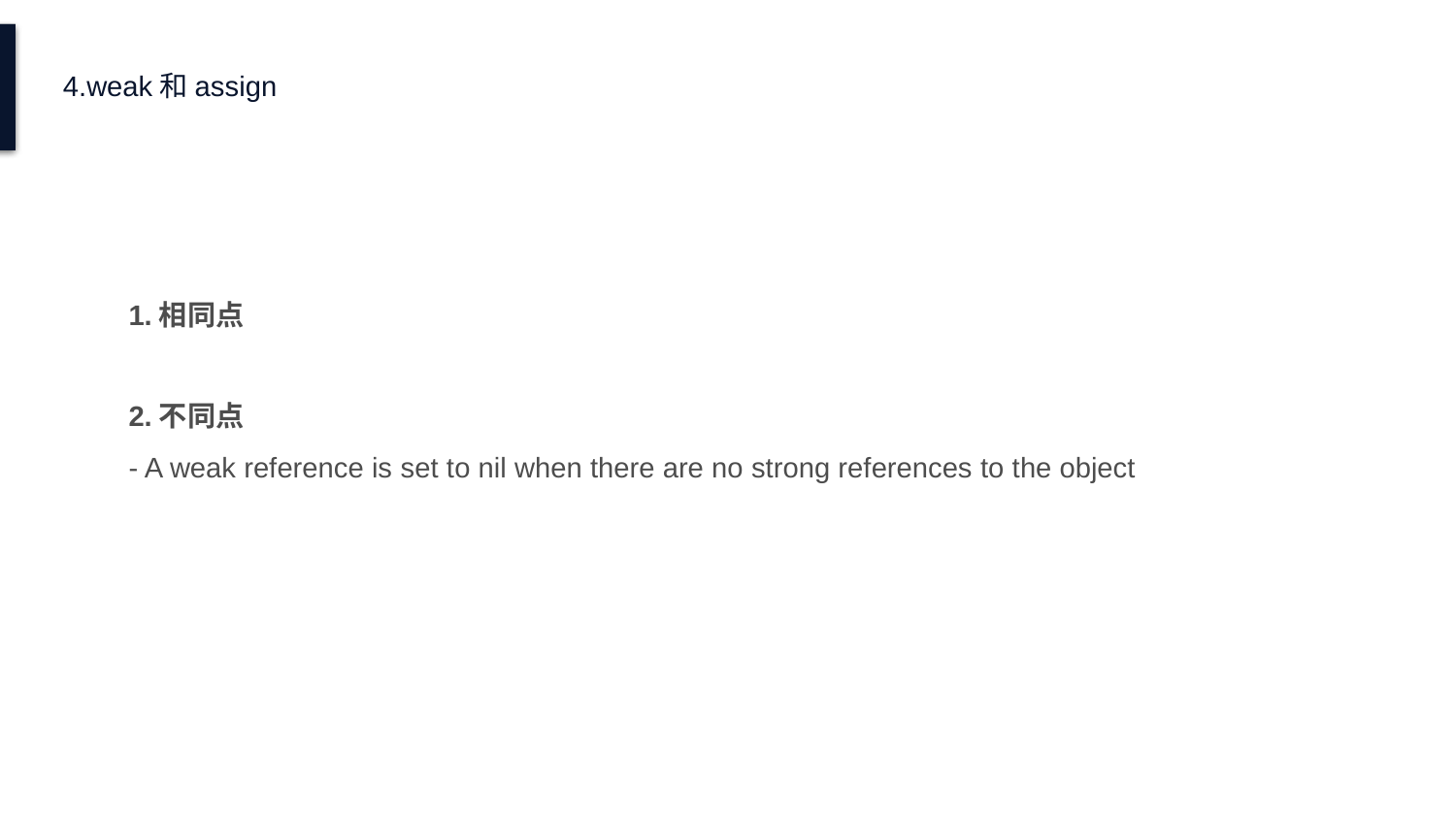

4.weak和assign

1.相同点

2.不同点
- A weak reference is set to nil when there are no strong references to the object